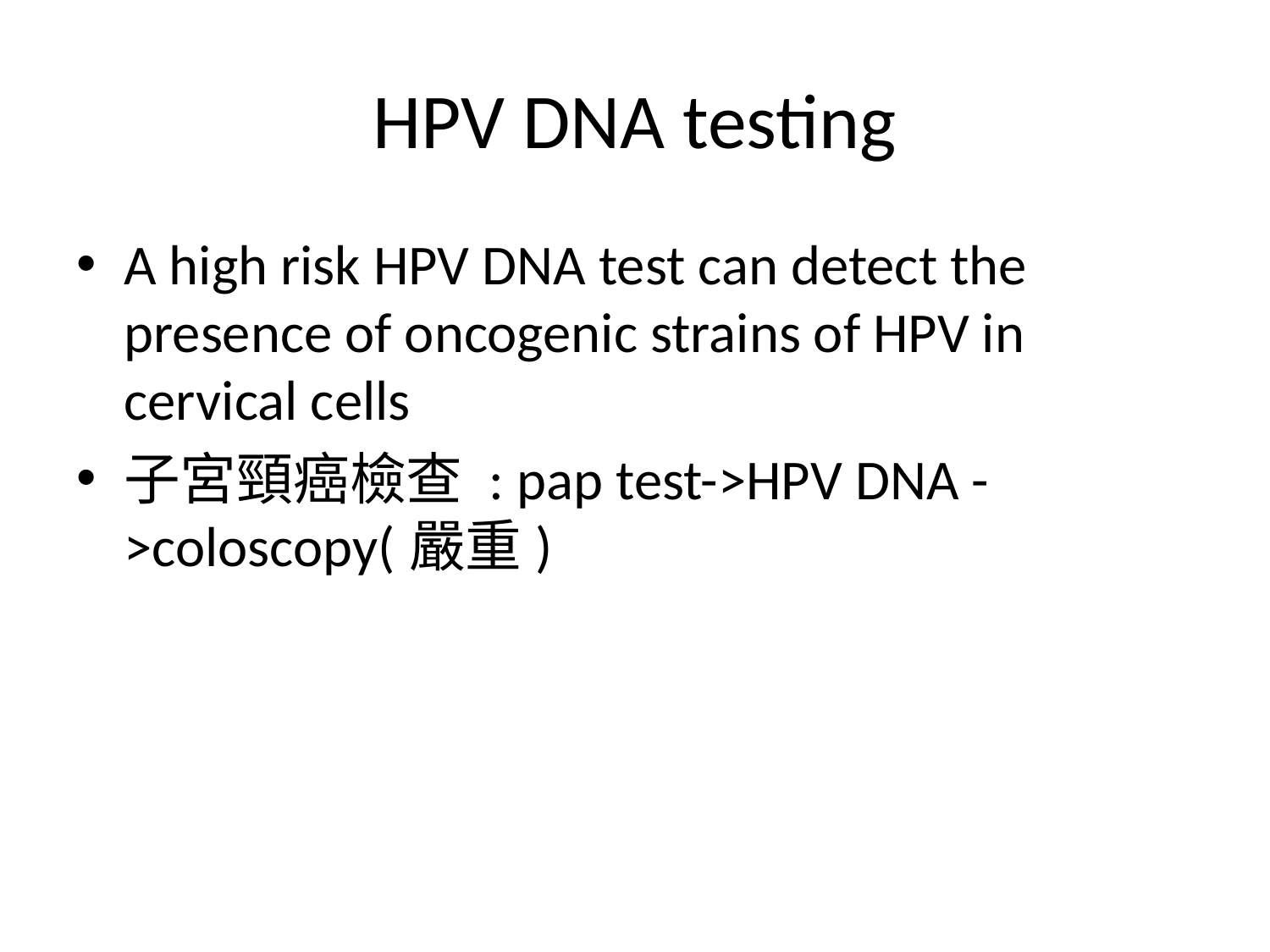

# HPV DNA testing
A high risk HPV DNA test can detect the presence of oncogenic strains of HPV in cervical cells
子宮頸癌檢查 : pap test->HPV DNA ->coloscopy(嚴重)